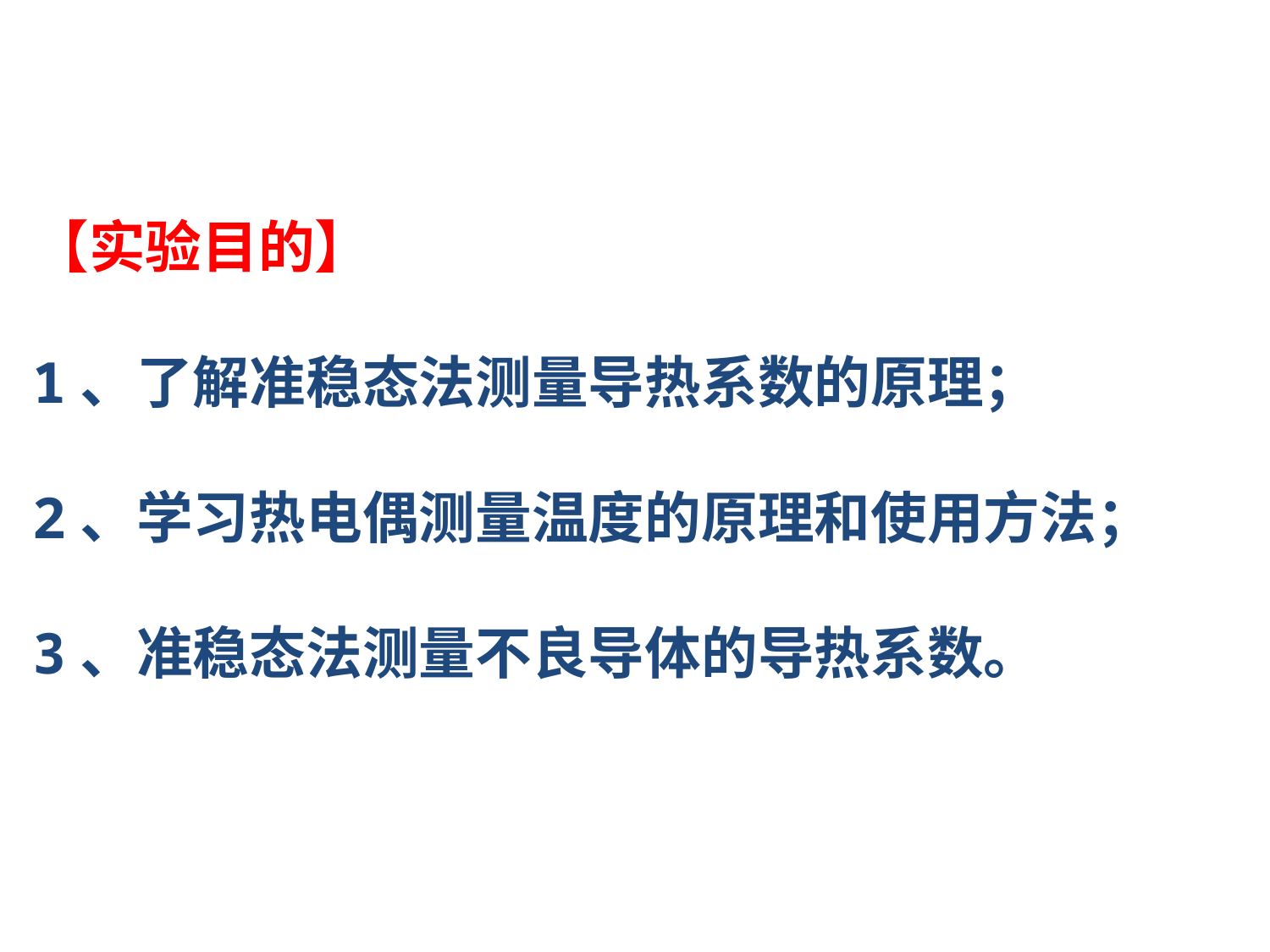

【实验目的】

1、了解准稳态法测量导热系数的原理；

2、学习热电偶测量温度的原理和使用方法；

3、准稳态法测量不良导体的导热系数。